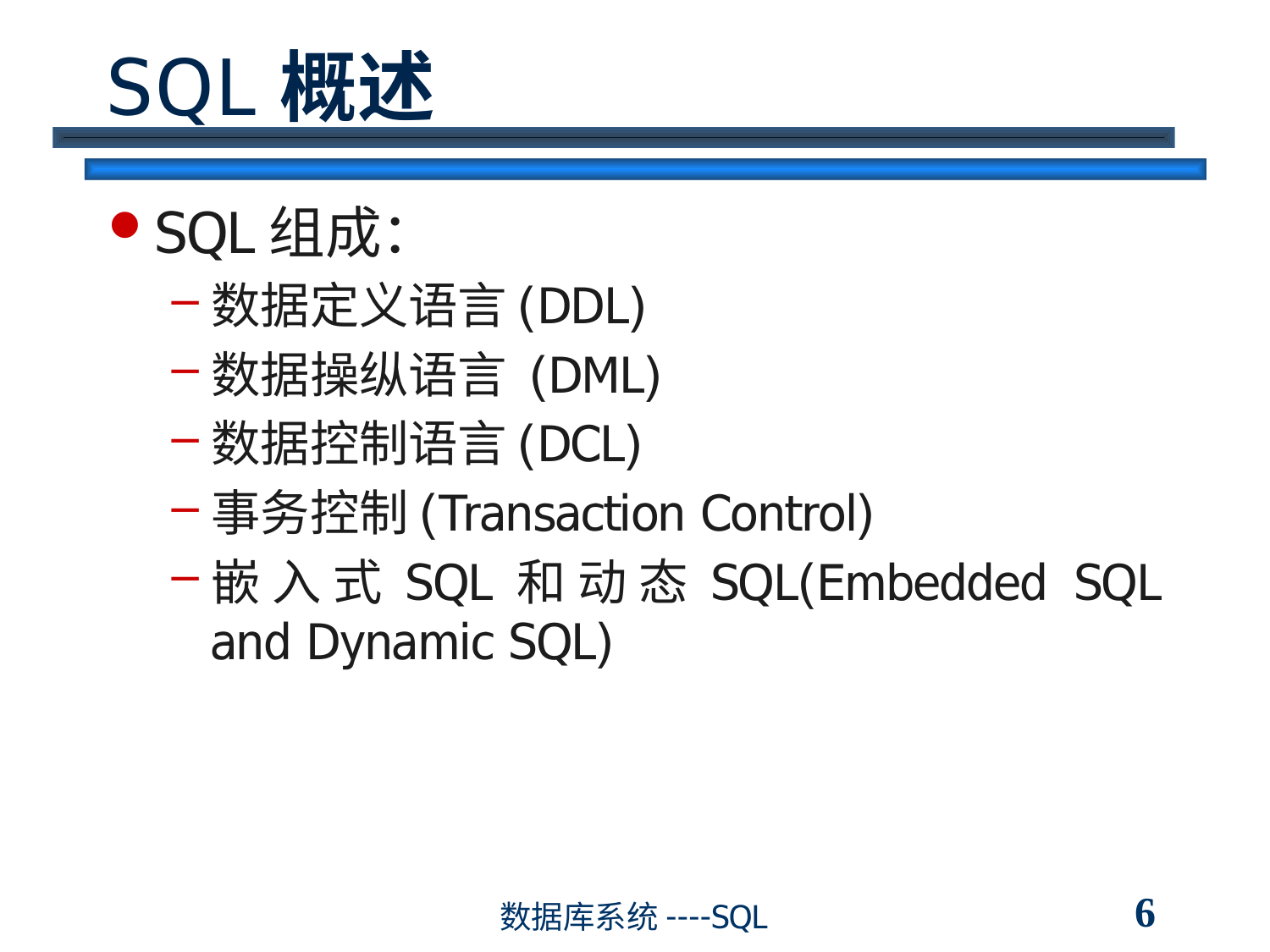

# SQL概述
SQL组成：
数据定义语言(DDL)
数据操纵语言 (DML)
数据控制语言(DCL)
事务控制(Transaction Control)
嵌入式SQL和动态SQL(Embedded SQL and Dynamic SQL)
6
数据库系统----SQL